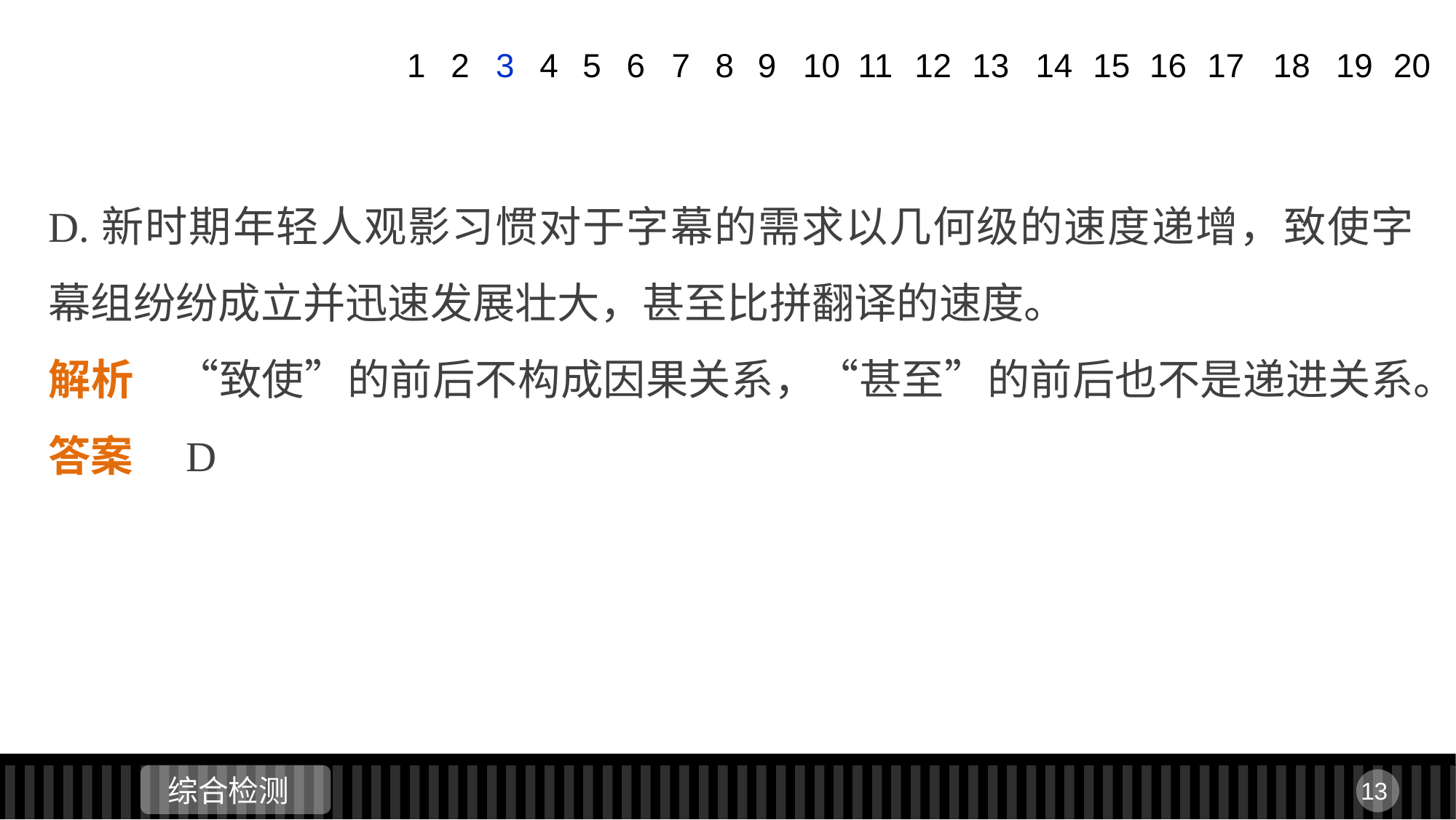

1
2
3
4
5
6
7
8
9
11
12
13
14
15
16
17
18
19
20
10
D.新时期年轻人观影习惯对于字幕的需求以几何级的速度递增，致使字幕组纷纷成立并迅速发展壮大，甚至比拼翻译的速度。
解析　“致使”的前后不构成因果关系，“甚至”的前后也不是递进关系。
答案　D